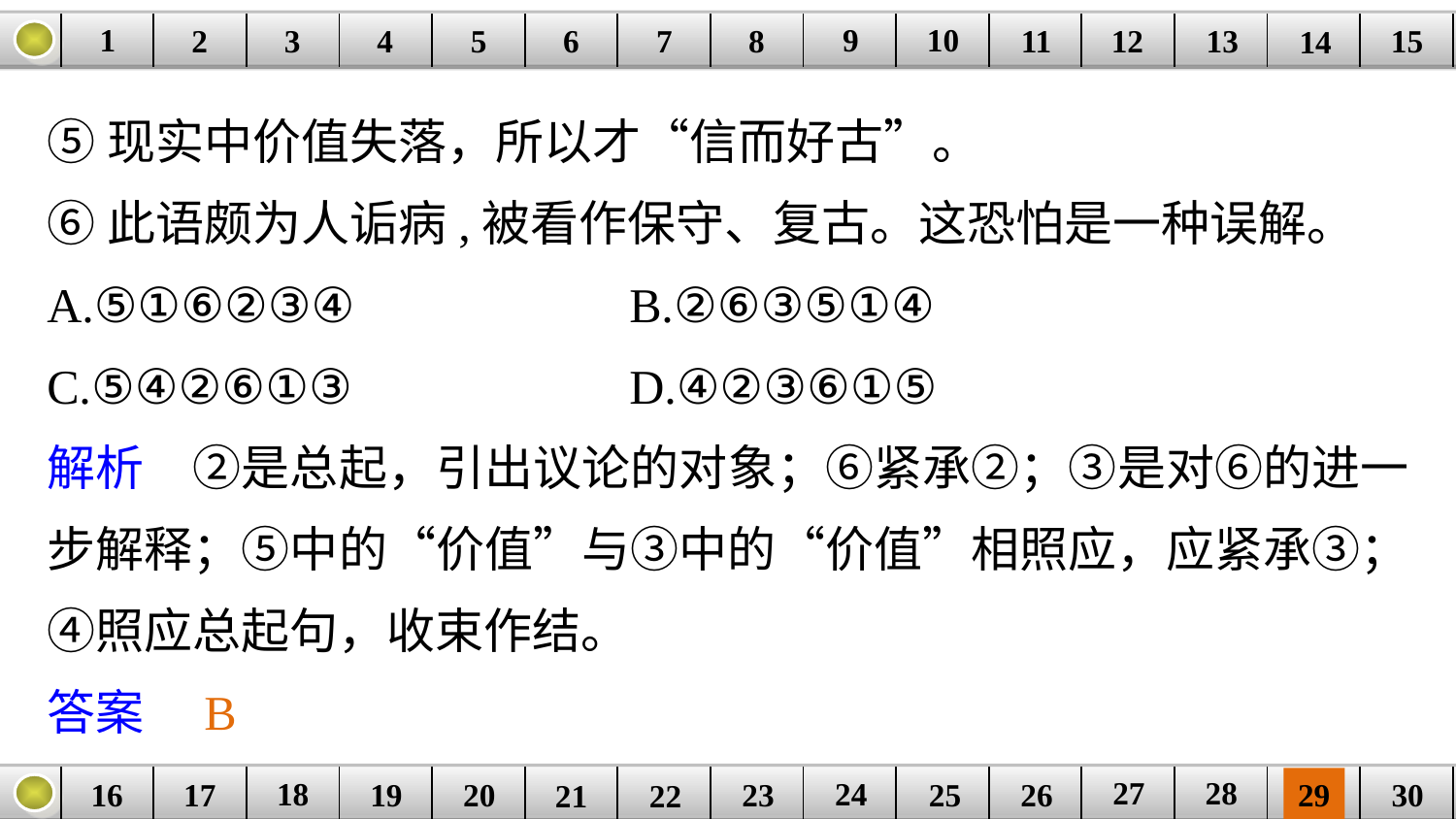

9
10
1
3
4
5
6
8
11
2
12
15
|  |  |  |  |  |  |  |  |  |  |  |  |  |  |  |
| --- | --- | --- | --- | --- | --- | --- | --- | --- | --- | --- | --- | --- | --- | --- |
7
13
14

⑤现实中价值失落，所以才“信而好古”。
⑥此语颇为人诟病,被看作保守、复古。这恐怕是一种误解。
A.⑤①⑥②③④  		B.②⑥③⑤①④
C.⑤④②⑥①③  		D.④②③⑥①⑤
解析　②是总起，引出议论的对象；⑥紧承②；③是对⑥的进一步解释；⑤中的“价值”与③中的“价值”相照应，应紧承③；④照应总起句，收束作结。
答案　B

27
28
18
24
16
25
26
30
|  |  |  |  |  |  |  |  |  |  |  |  |  |  |  |
| --- | --- | --- | --- | --- | --- | --- | --- | --- | --- | --- | --- | --- | --- | --- |
23
17
19
20
29
21
22